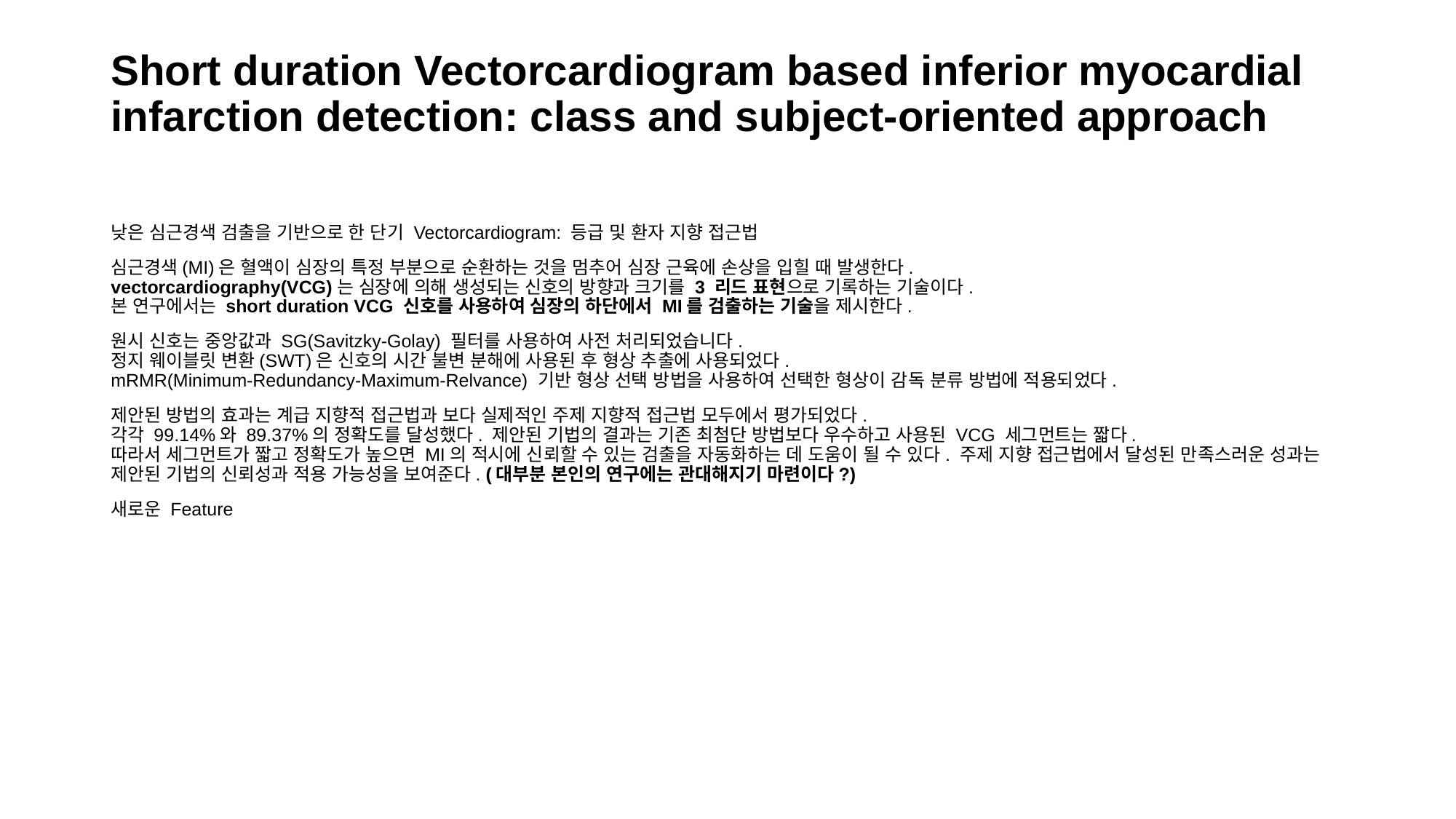

# Short duration Vectorcardiogram based inferior myocardial infarction detection: class and subject-oriented approach

낮은 심근경색 검출을 기반으로 한 단기 Vectorcardiogram: 등급 및 환자 지향 접근법
심근경색(MI)은 혈액이 심장의 특정 부분으로 순환하는 것을 멈추어 심장 근육에 손상을 입힐 때 발생한다.
vectorcardiography(VCG)는 심장에 의해 생성되는 신호의 방향과 크기를 3 리드 표현으로 기록하는 기술이다.
본 연구에서는 short duration VCG 신호를 사용하여 심장의 하단에서 MI를 검출하는 기술을 제시한다.
원시 신호는 중앙값과 SG(Savitzky-Golay) 필터를 사용하여 사전 처리되었습니다. 
정지 웨이블릿 변환(SWT)은 신호의 시간 불변 분해에 사용된 후 형상 추출에 사용되었다.
mRMR(Minimum-Redundancy-Maximum-Relvance) 기반 형상 선택 방법을 사용하여 선택한 형상이 감독 분류 방법에 적용되었다.
제안된 방법의 효과는 계급 지향적 접근법과 보다 실제적인 주제 지향적 접근법 모두에서 평가되었다.
각각 99.14%와 89.37%의 정확도를 달성했다. 제안된 기법의 결과는 기존 최첨단 방법보다 우수하고 사용된 VCG 세그먼트는 짧다.
따라서 세그먼트가 짧고 정확도가 높으면 MI의 적시에 신뢰할 수 있는 검출을 자동화하는 데 도움이 될 수 있다. 주제 지향 접근법에서 달성된 만족스러운 성과는 제안된 기법의 신뢰성과 적용 가능성을 보여준다. (대부분 본인의 연구에는 관대해지기 마련이다?)
새로운 Feature